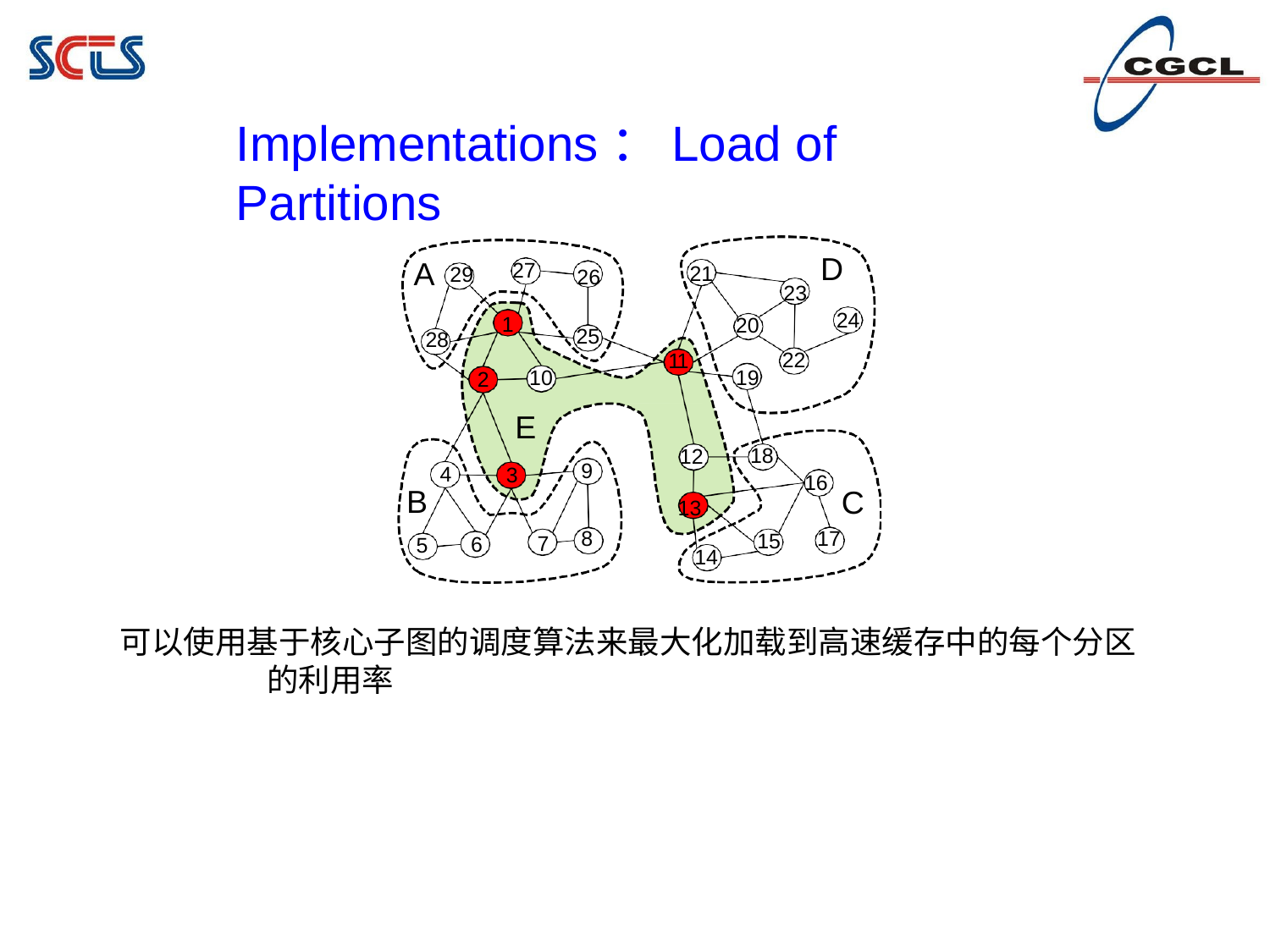

# Implementations：Load of Partitions

A
D
23
24
22
27
21
29
26
1
20
25
28
11
10
19
2
E
3
18
12
9
4
B
5
16
C
13
8
17
15
7
6
14
可以使用基于核心子图的调度算法来最大化加载到高速缓存中的每个分区的利用率